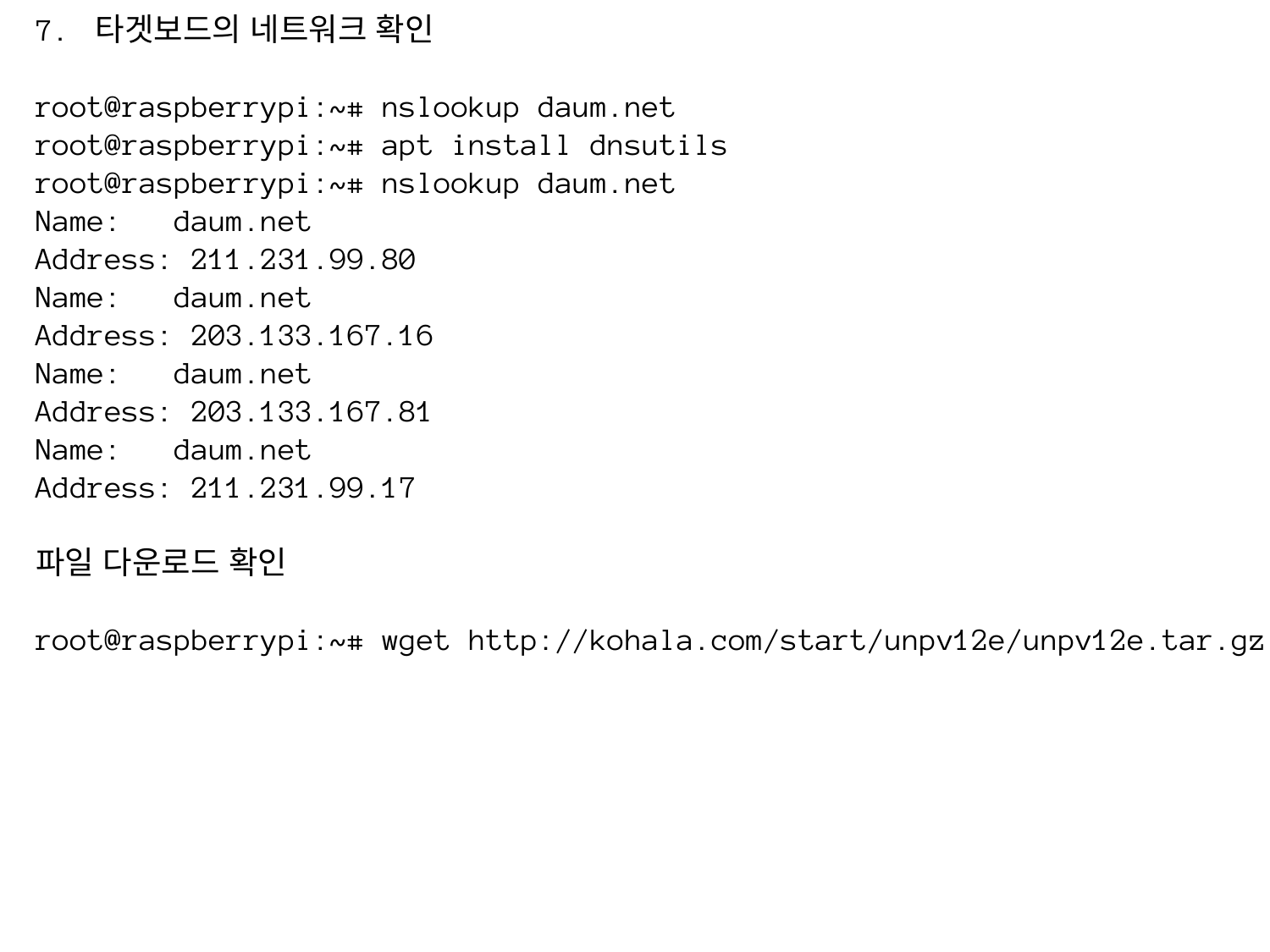

7. 타겟보드의 네트워크 확인

root@raspberrypi:~# nslookup daum.net
root@raspberrypi:~# apt install dnsutils
root@raspberrypi:~# nslookup daum.net
Name:   daum.net
Address: 211.231.99.80
Name:   daum.net
Address: 203.133.167.16
Name:   daum.net
Address: 203.133.167.81
Name:   daum.net
Address: 211.231.99.17

파일 다운로드 확인

root@raspberrypi:~# wget http://kohala.com/start/unpv12e/unpv12e.tar.gz